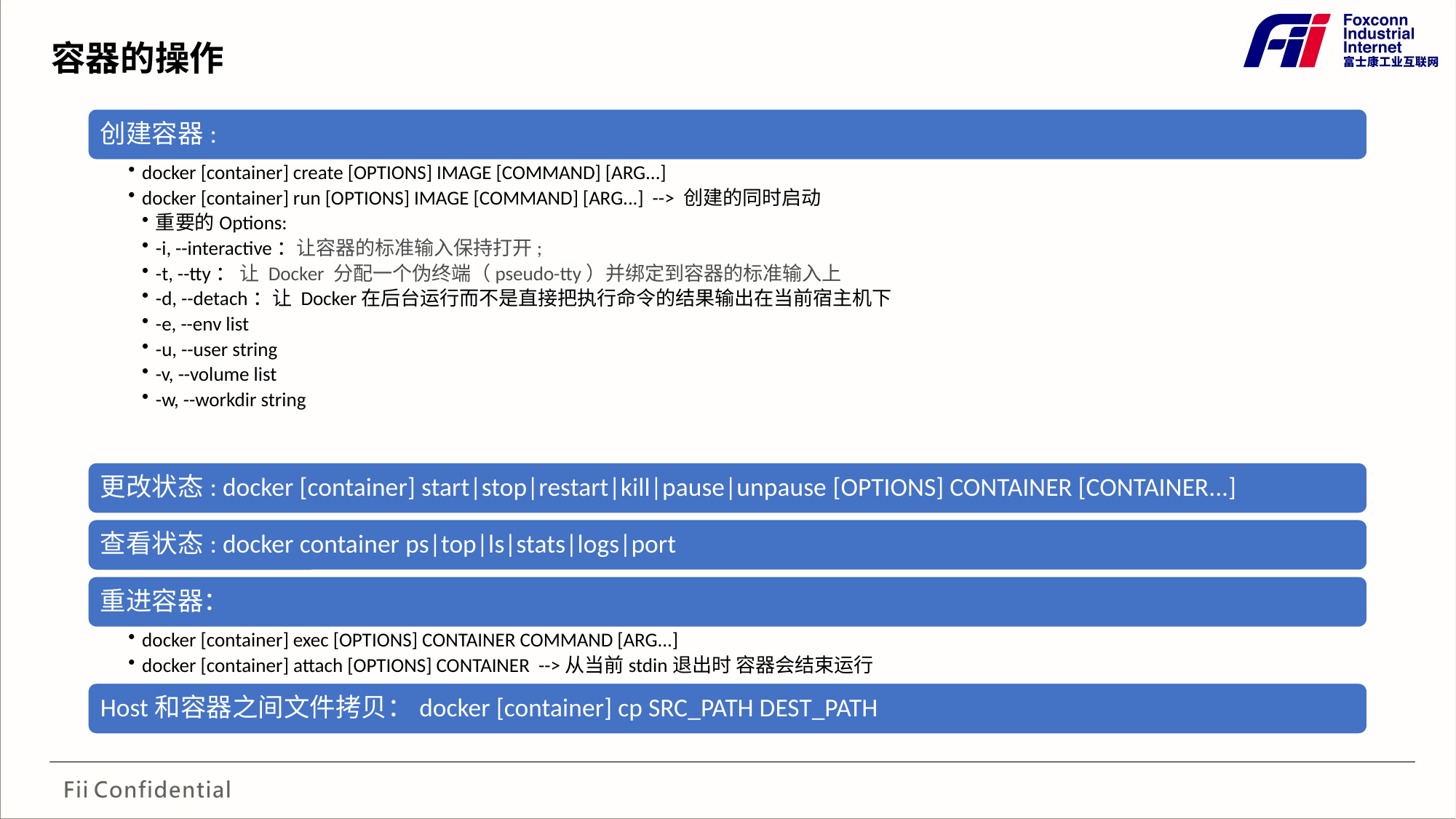

# 容器的操作
创建容器:
docker [container] create [OPTIONS] IMAGE [COMMAND] [ARG...]
docker [container] run [OPTIONS] IMAGE [COMMAND] [ARG...]  --> 创建的同时启动
重要的Options:
-i, --interactive：让容器的标准输入保持打开;
-t, --tty： 让 Docker 分配一个伪终端（pseudo-tty）并绑定到容器的标准输入上
-d, --detach：让 Docker在后台运行而不是直接把执行命令的结果输出在当前宿主机下
-e, --env list
-u, --user string
-v, --volume list
-w, --workdir string
更改状态: docker [container] start|stop|restart|kill|pause|unpause [OPTIONS] CONTAINER [CONTAINER...]
查看状态: docker container ps|top|ls|stats|logs|port
重进容器：
docker [container] exec [OPTIONS] CONTAINER COMMAND [ARG...]
docker [container] attach [OPTIONS] CONTAINER  -->从当前stdin退出时 容器会结束运行
Host和容器之间文件拷贝：docker [container] cp SRC_PATH DEST_PATH